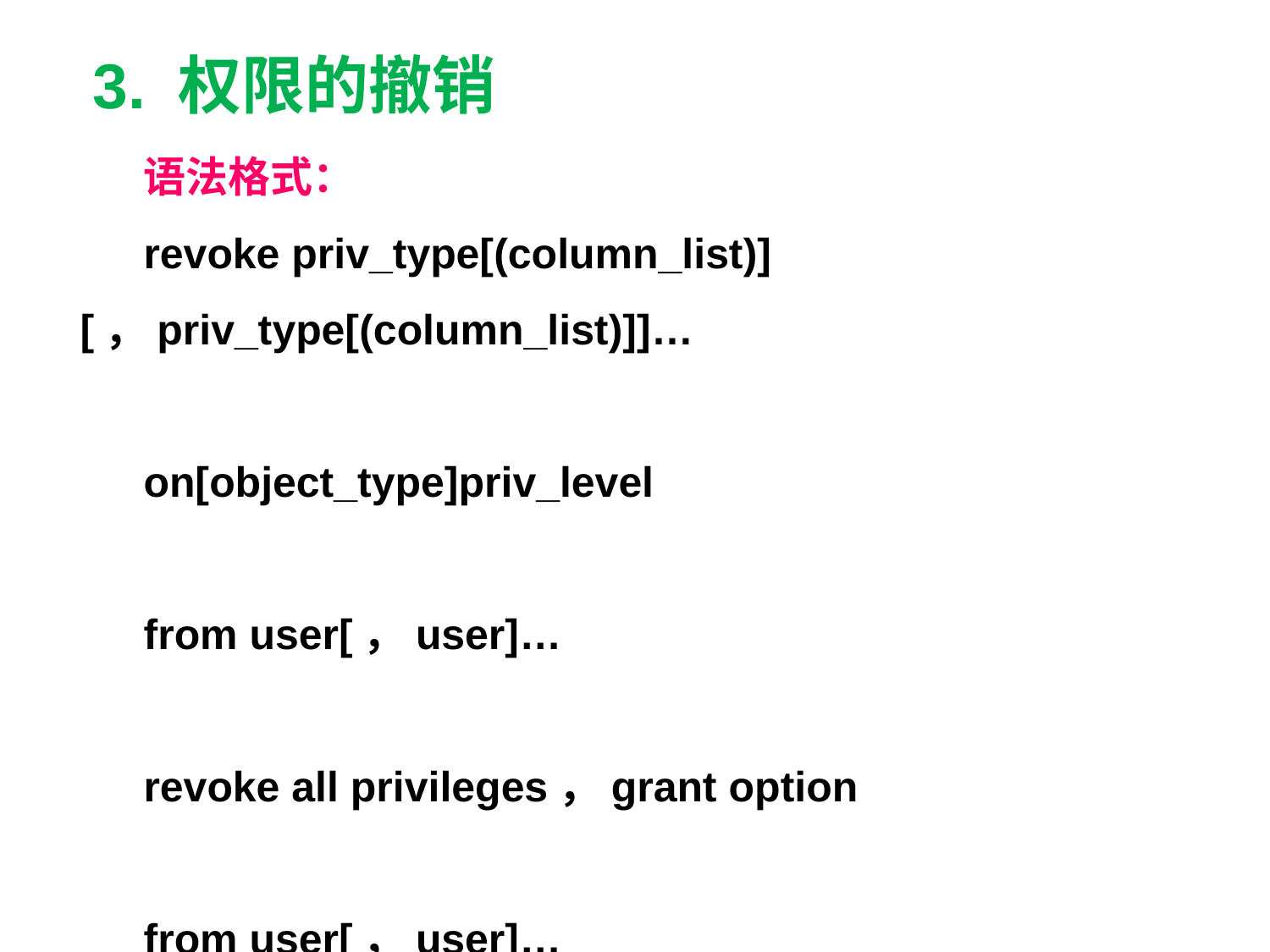

3. 权限的撤销

语法格式：
revoke priv_type[(column_list)]  [，priv_type[(column_list)]]…
on[object_type]priv_level
from user[，user]…
revoke all privileges，grant option
from user[，user]…